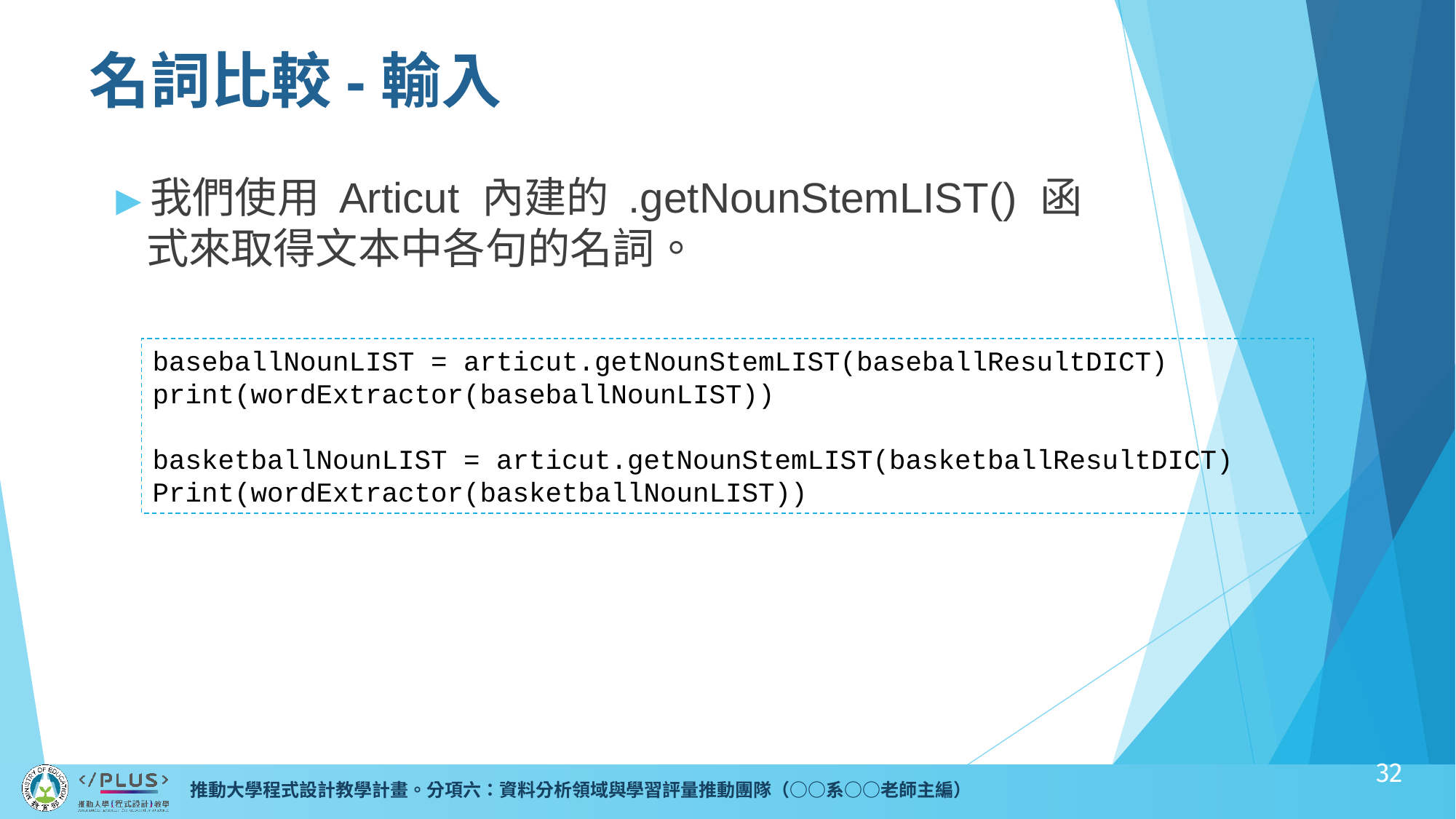

# 名詞比較-輸入
我們使用 Articut 內建的 .getNounStemLIST() 函式來取得文本中各句的名詞。
baseballNounLIST = articut.getNounStemLIST(baseballResultDICT)
print(wordExtractor(baseballNounLIST))

basketballNounLIST = articut.getNounStemLIST(basketballResultDICT)
Print(wordExtractor(basketballNounLIST))
32